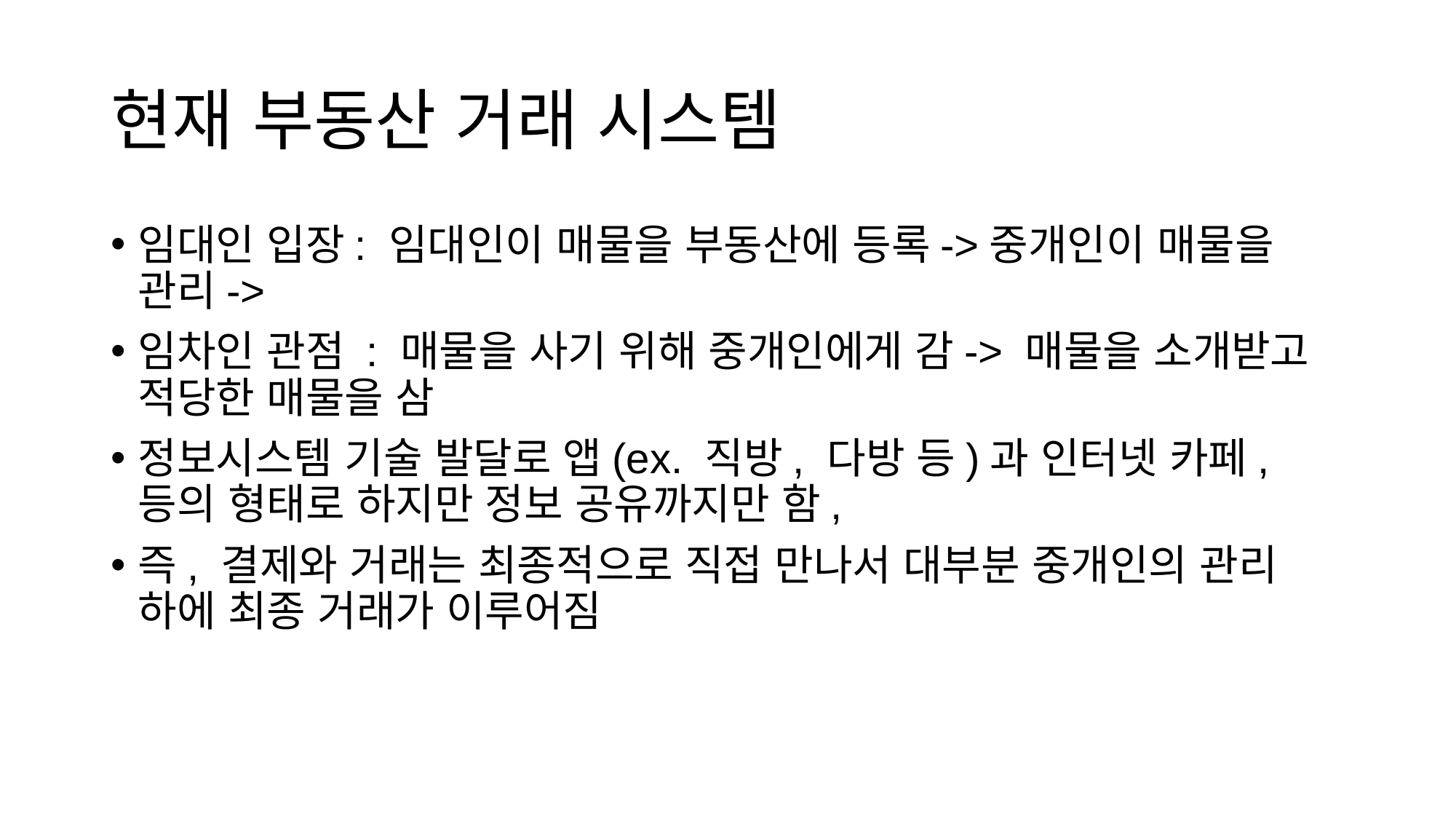

# 현재 부동산 거래 시스템
임대인 입장: 임대인이 매물을 부동산에 등록->중개인이 매물을 관리->
임차인 관점 : 매물을 사기 위해 중개인에게 감-> 매물을 소개받고 적당한 매물을 삼
정보시스템 기술 발달로 앱(ex. 직방, 다방 등)과 인터넷 카페, 등의 형태로 하지만 정보 공유까지만 함,
즉, 결제와 거래는 최종적으로 직접 만나서 대부분 중개인의 관리 하에 최종 거래가 이루어짐